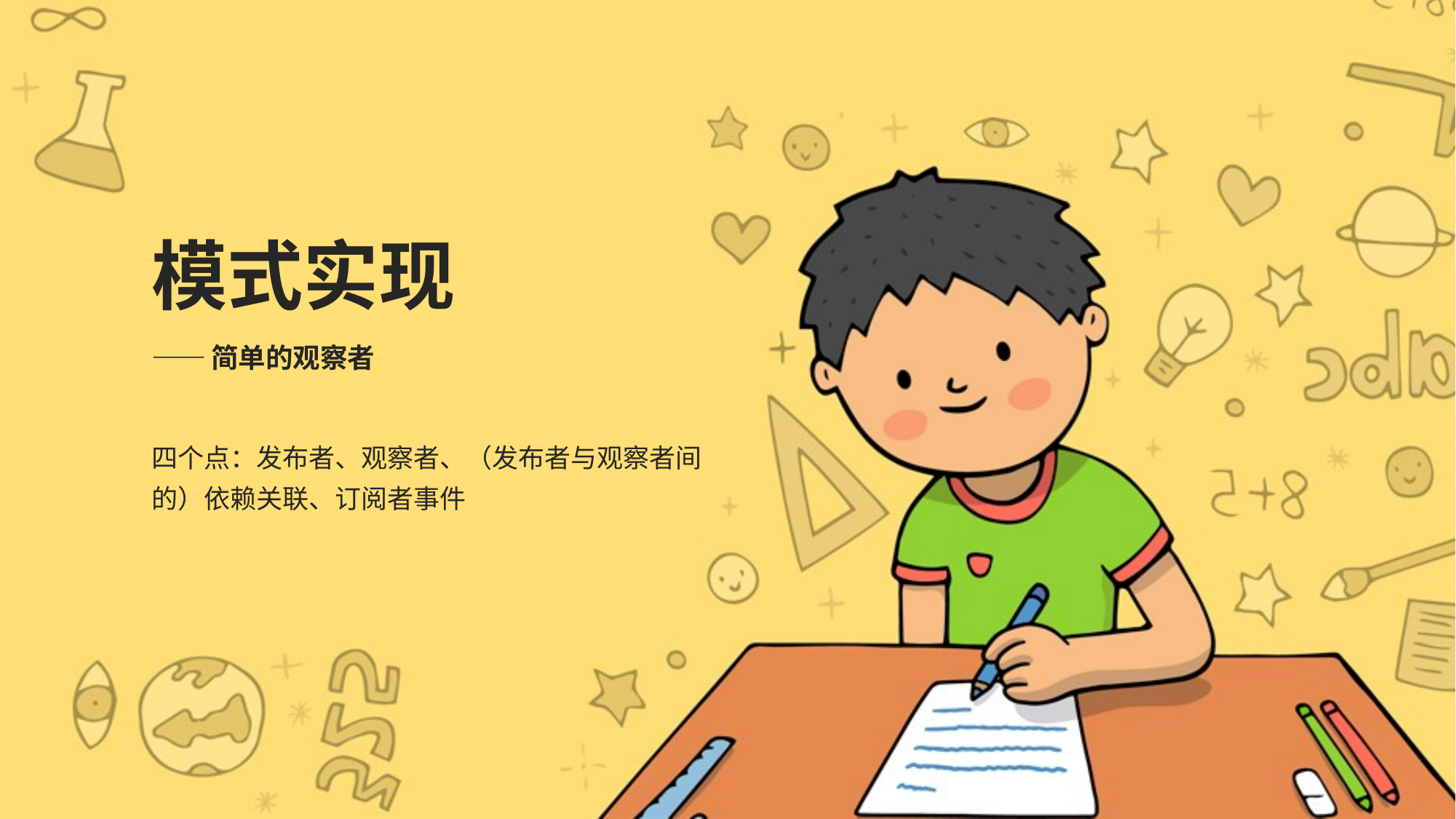

# 模式实现
——简单的观察者
四个点：发布者、观察者、（发布者与观察者间的）依赖关联、订阅者事件